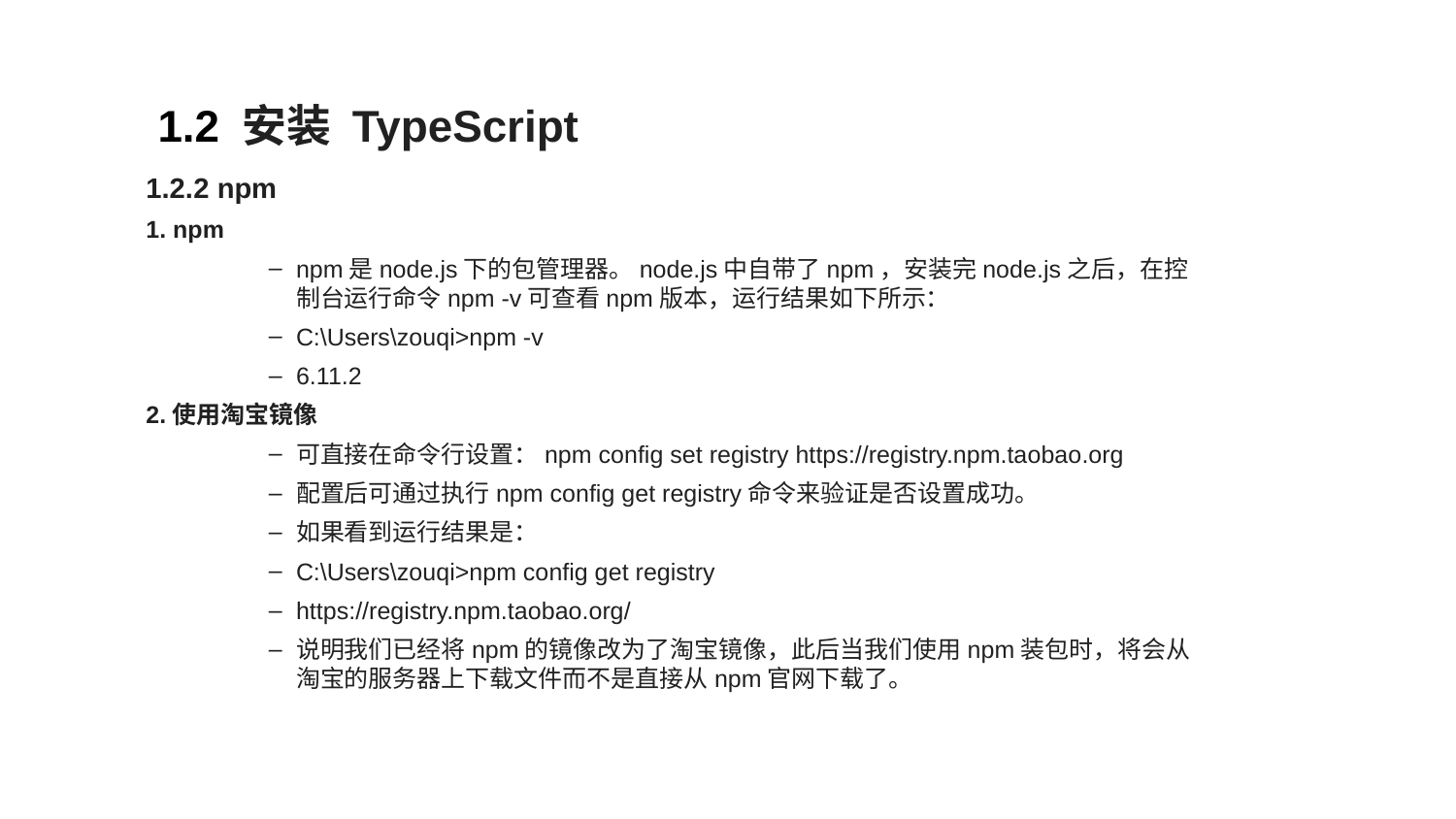

1.2 安装 TypeScript
1.2.2 npm
1. npm
npm是node.js下的包管理器。node.js中自带了npm，安装完node.js之后，在控制台运行命令npm -v可查看npm版本，运行结果如下所示：
C:\Users\zouqi>npm -v
6.11.2
2.使用淘宝镜像
可直接在命令行设置：npm config set registry https://registry.npm.taobao.org
配置后可通过执行npm config get registry命令来验证是否设置成功。
如果看到运行结果是：
C:\Users\zouqi>npm config get registry
https://registry.npm.taobao.org/
说明我们已经将npm的镜像改为了淘宝镜像，此后当我们使用npm装包时，将会从淘宝的服务器上下载文件而不是直接从npm官网下载了。